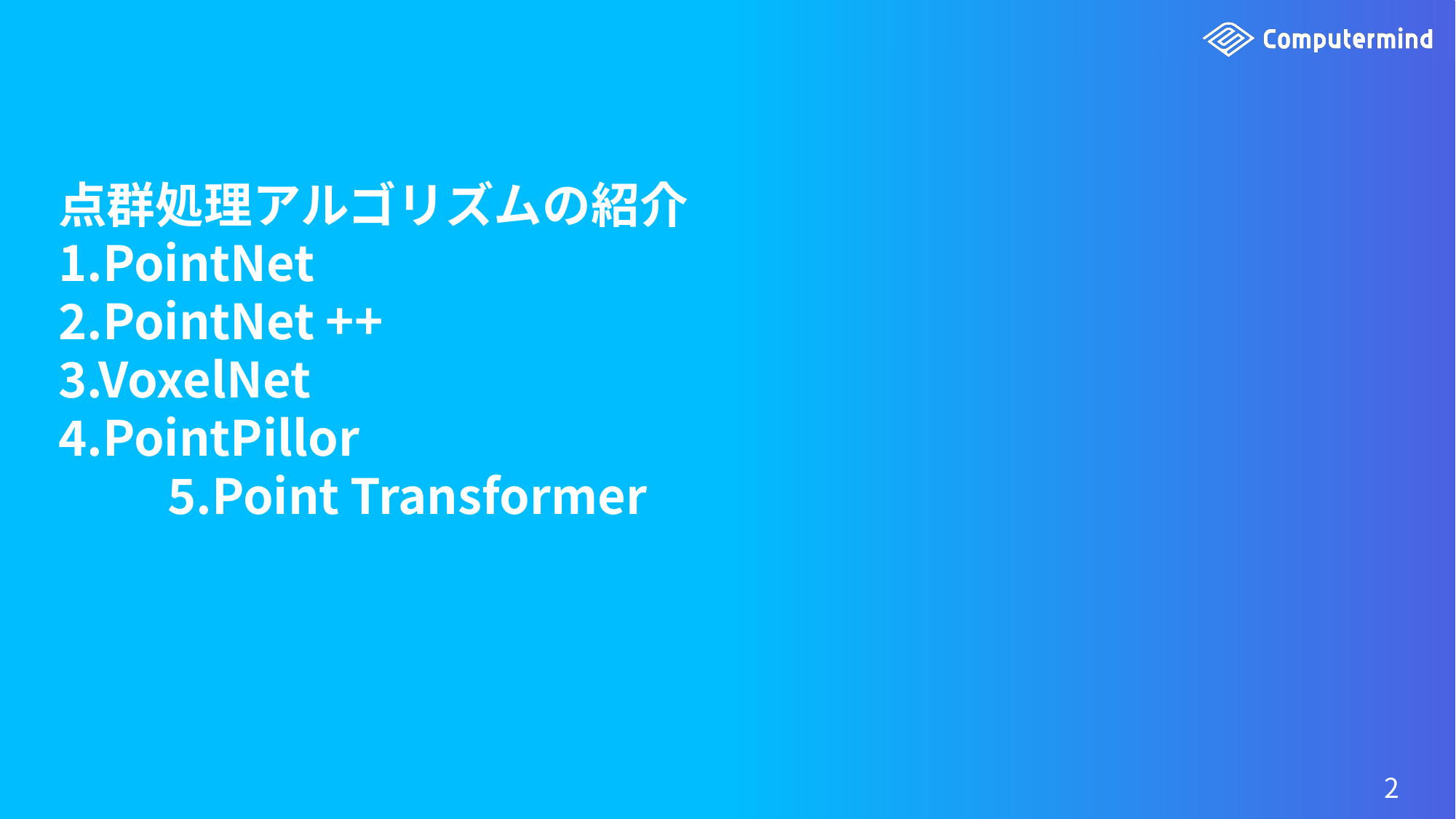

# 点群処理アルゴリズムの紹介 1.PointNet 2.PointNet ++ 3.VoxelNet 4.PointPillor 5.Point Transformer
2